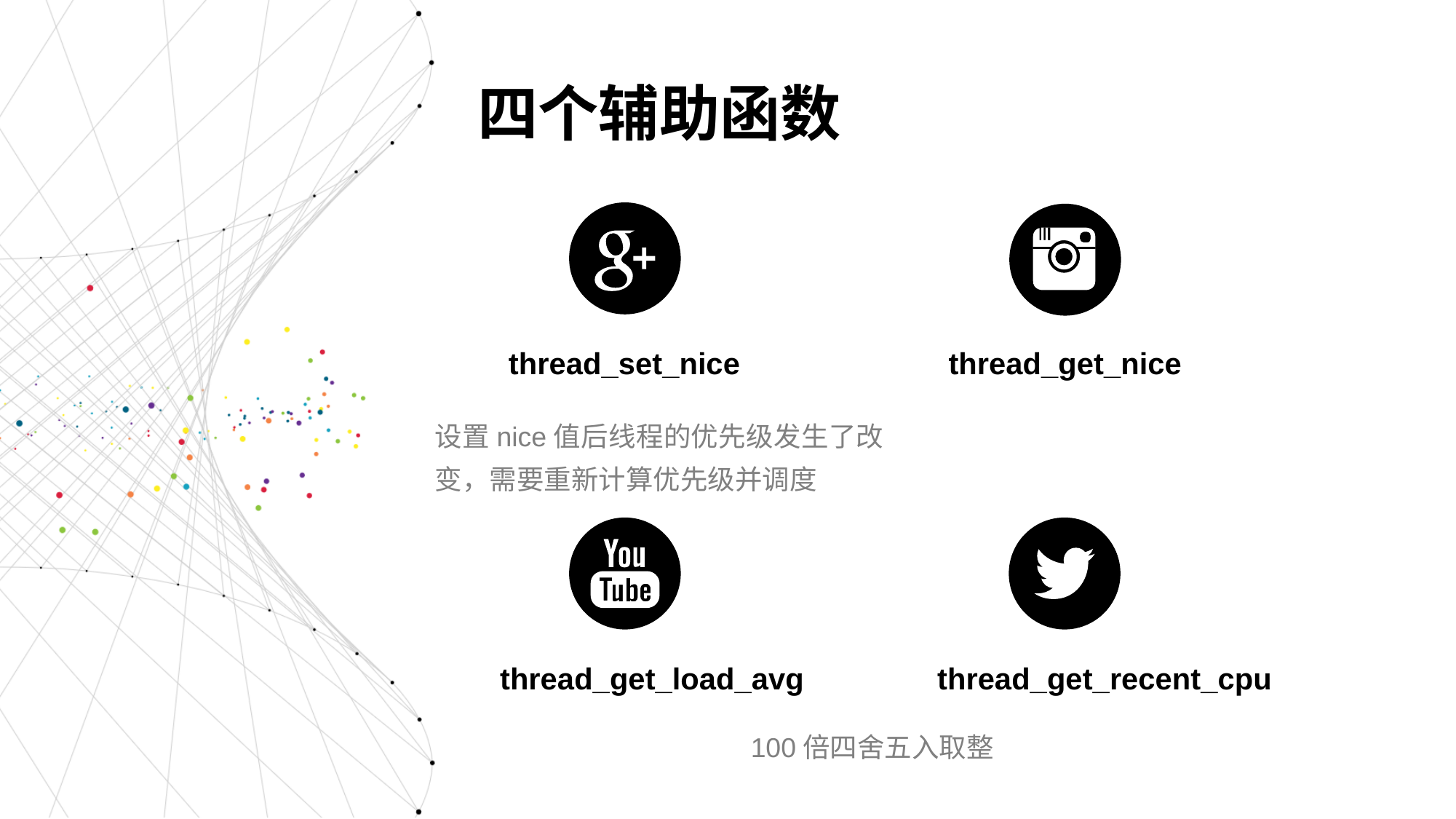

四个辅助函数

thread_set_nice
thread_get_nice
设置nice值后线程的优先级发生了改变，需要重新计算优先级并调度

thread_get_load_avg
thread_get_recent_cpu
100倍四舍五入取整